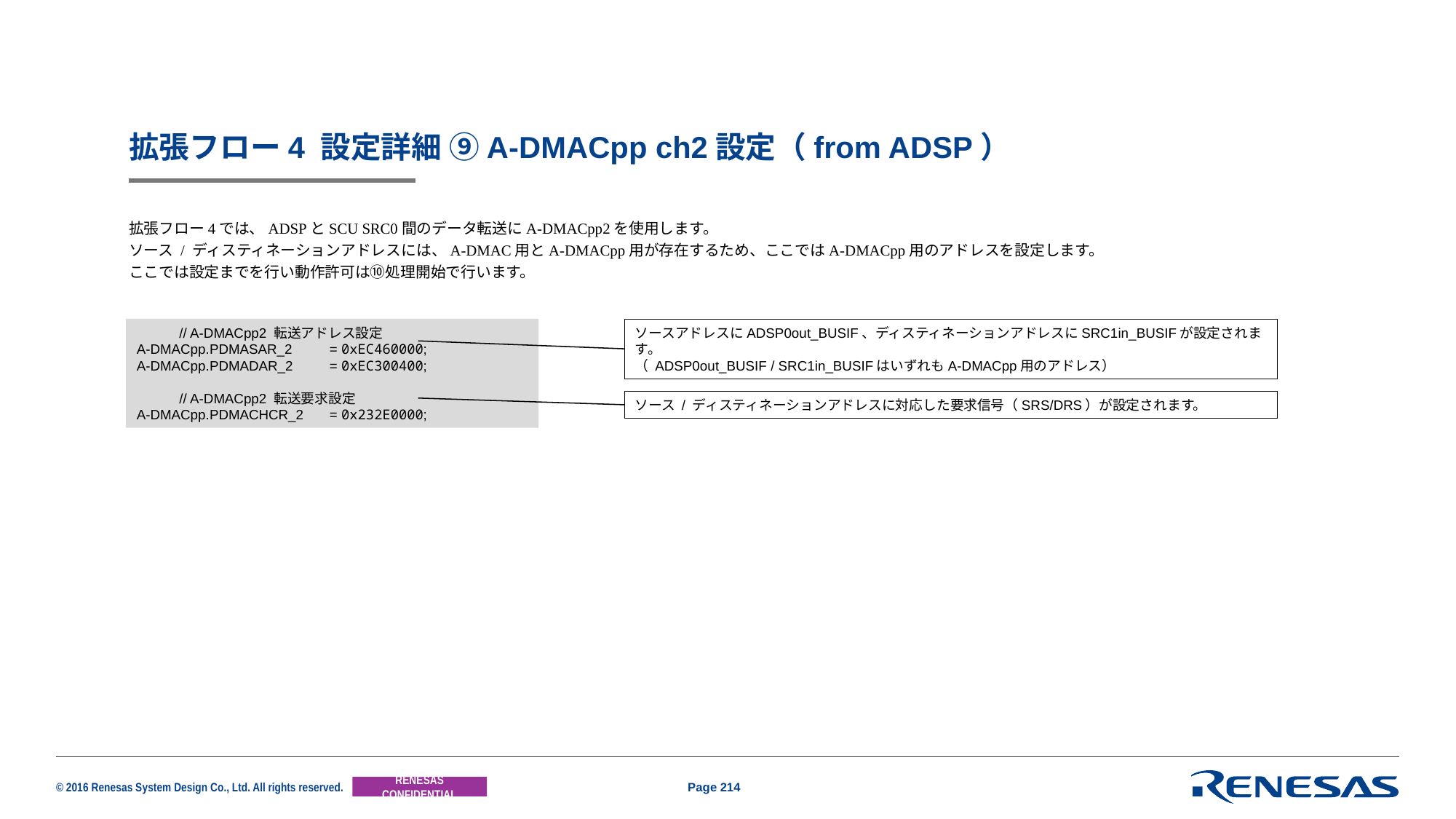

# 拡張フロー4 設定詳細 ⑨A-DMACpp ch2設定（from ADSP）
拡張フロー4では、ADSPとSCU SRC0間のデータ転送にA-DMACpp2を使用します。
ソース / ディスティネーションアドレスには、A-DMAC用とA-DMACpp用が存在するため、ここではA-DMACpp用のアドレスを設定します。
ここでは設定までを行い動作許可は⑩処理開始で行います。
	// A-DMACpp2 転送アドレス設定
A-DMACpp.PDMASAR_2 	= 0xEC460000;
A-DMACpp.PDMADAR_2	= 0xEC300400;
	// A-DMACpp2 転送要求設定
A-DMACpp.PDMACHCR_2	= 0x232E0000;
ソースアドレスにADSP0out_BUSIF、ディスティネーションアドレスにSRC1in_BUSIFが設定されます。
（ ADSP0out_BUSIF / SRC1in_BUSIFはいずれもA-DMACpp用のアドレス）
ソース / ディスティネーションアドレスに対応した要求信号（SRS/DRS）が設定されます。
Page 214